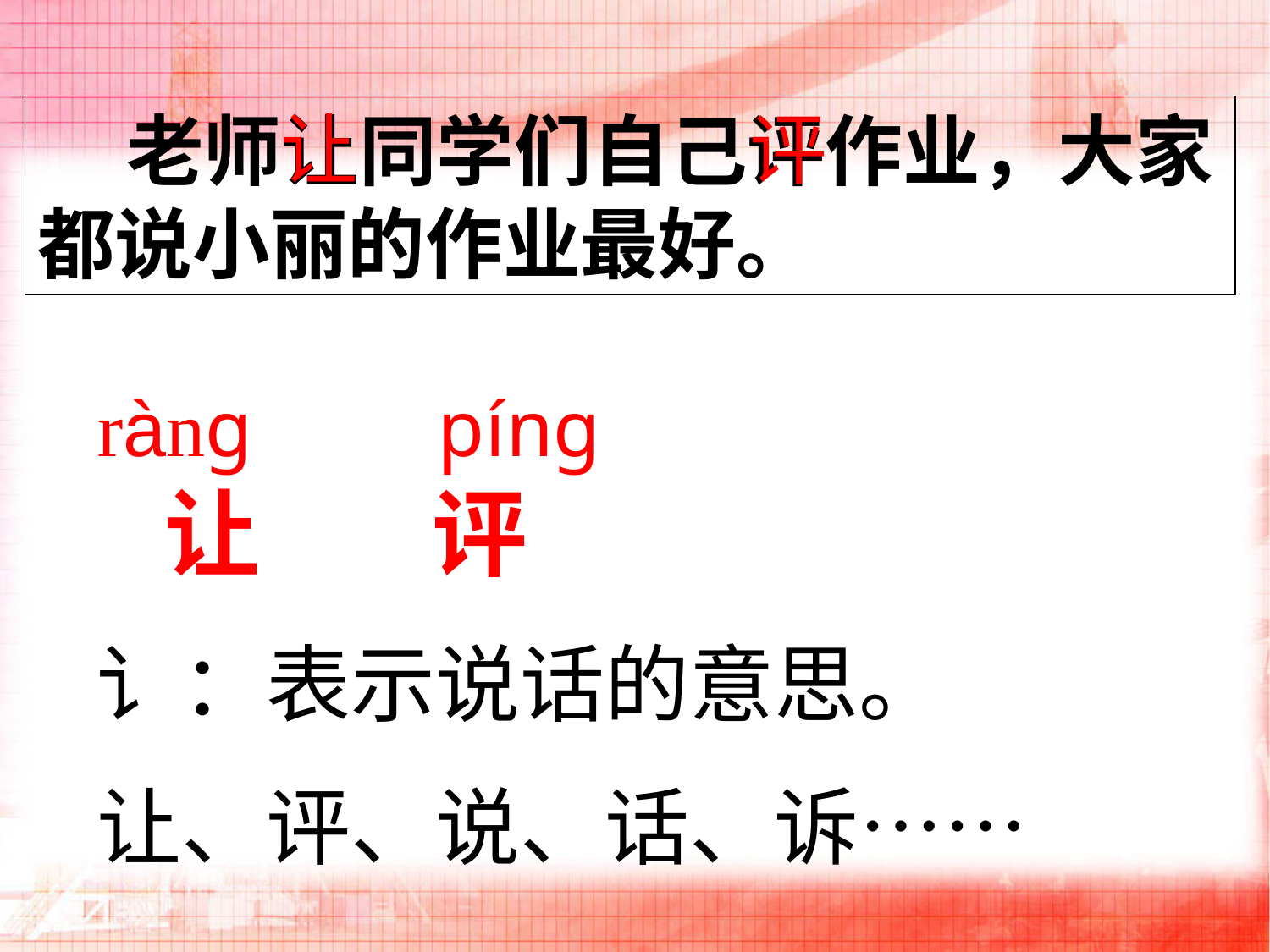

让
评
    老师让同学们自己评作业，大家都说小丽的作业最好。
ràng    píng                       让        评
讠：表示说话的意思。
让、评、说、话、诉……